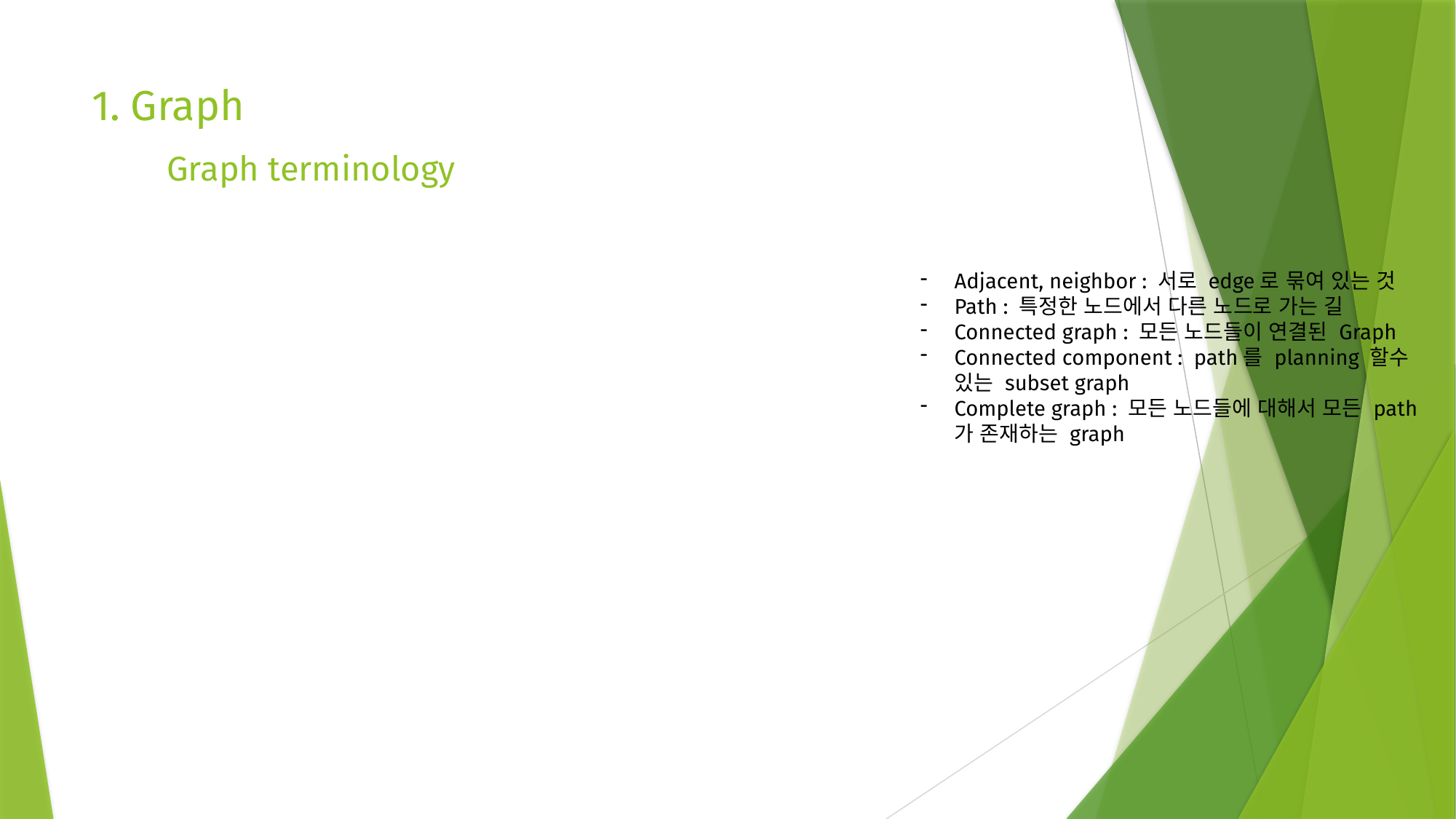

# 1. Graph
Graph terminology
Adjacent, neighbor : 서로 edge로 묶여 있는 것
Path : 특정한 노드에서 다른 노드로 가는 길
Connected graph : 모든 노드들이 연결된 Graph
Connected component :  path를 planning 할수 있는 subset graph
Complete graph : 모든 노드들에 대해서 모든 path가 존재하는 graph